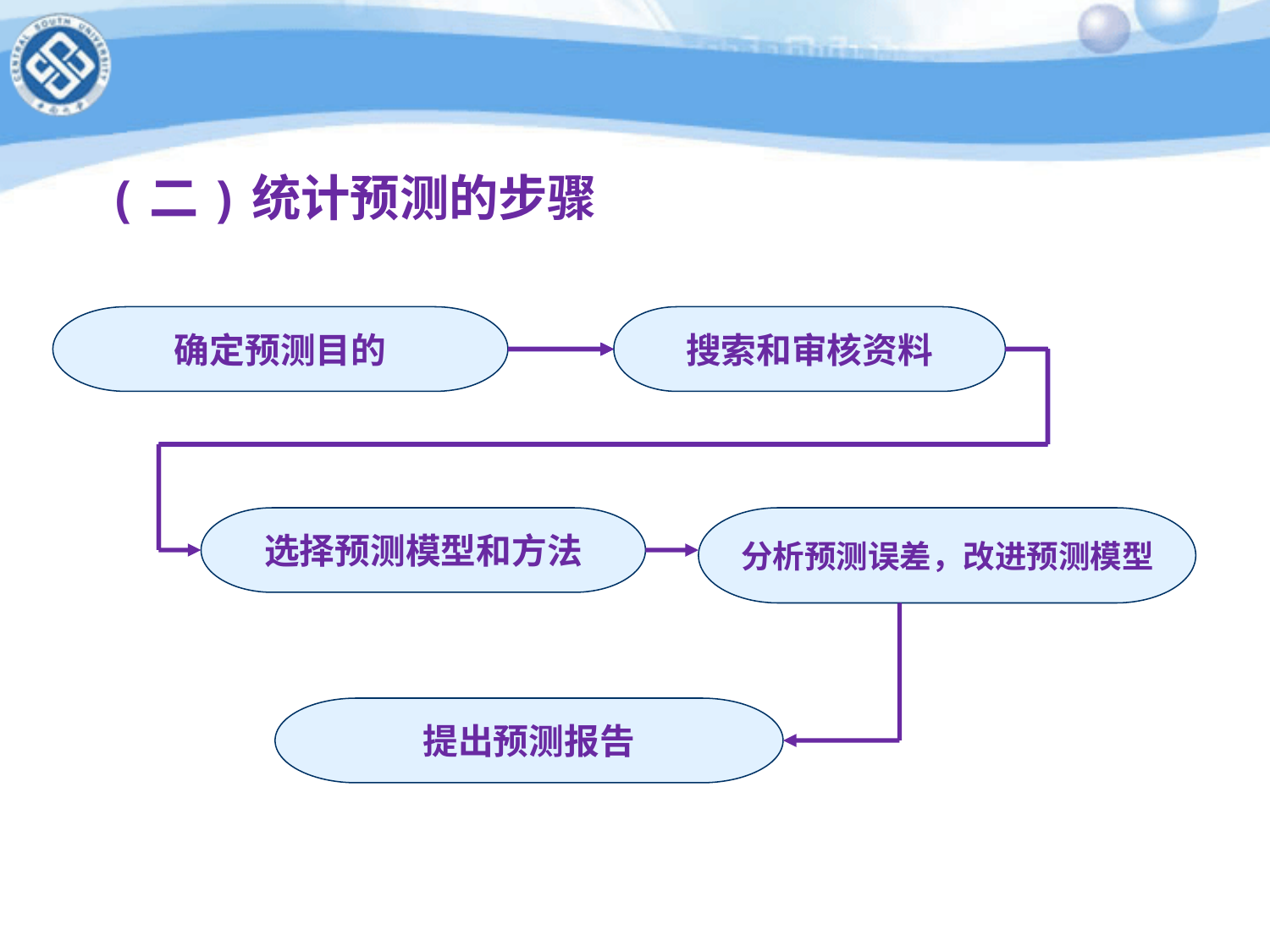

(二)统计预测的步骤
确定预测目的
搜索和审核资料

选择预测模型和方法
分析预测误差，改进预测模型

提出预测报告